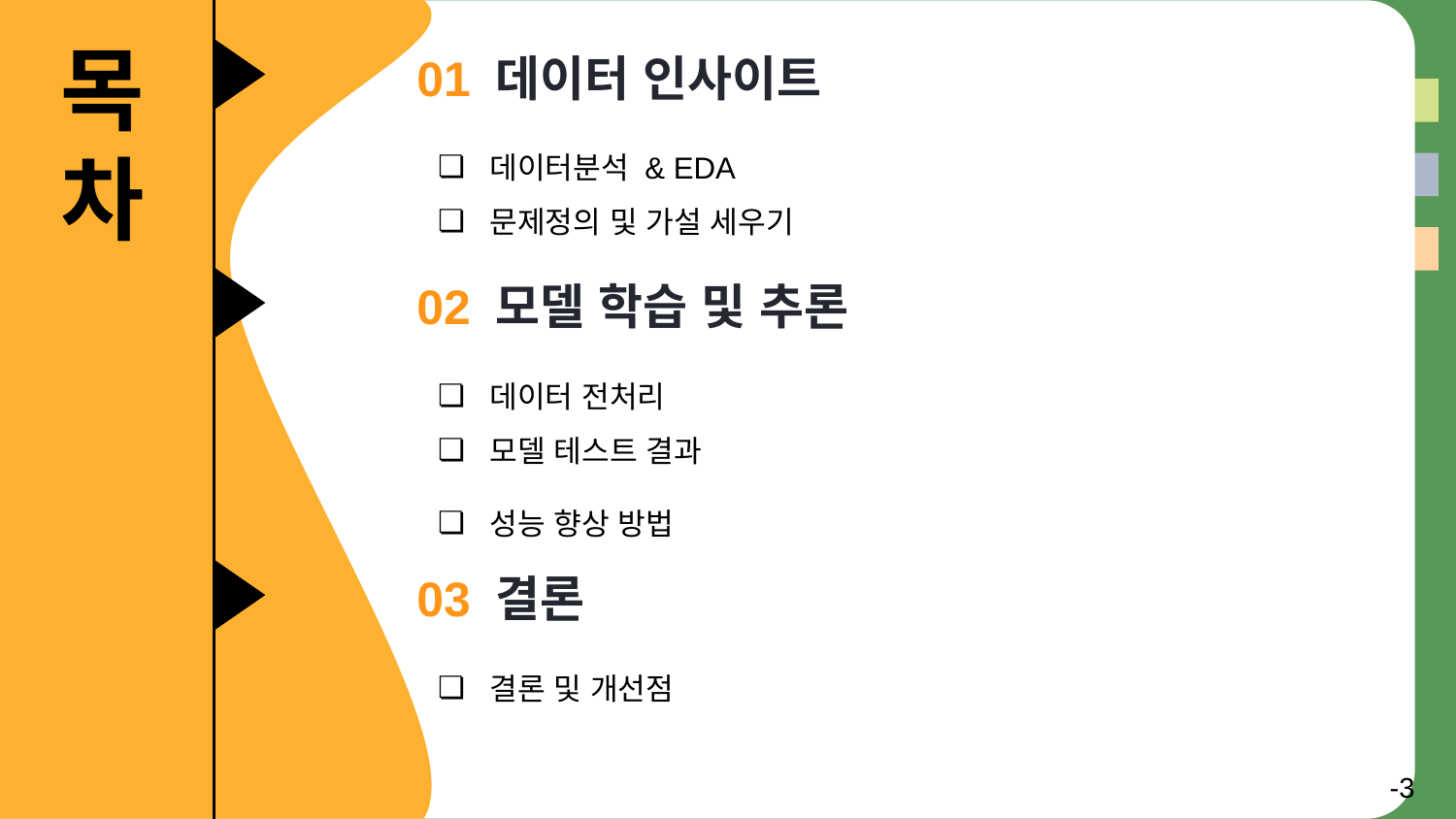

목차
01 데이터 인사이트

데이터분석 & EDA
문제정의 및 가설 세우기

02 모델 학습 및 추론

데이터 전처리
모델 테스트 결과
성능 향상 방법
03 결론

결론 및 개선점
-3